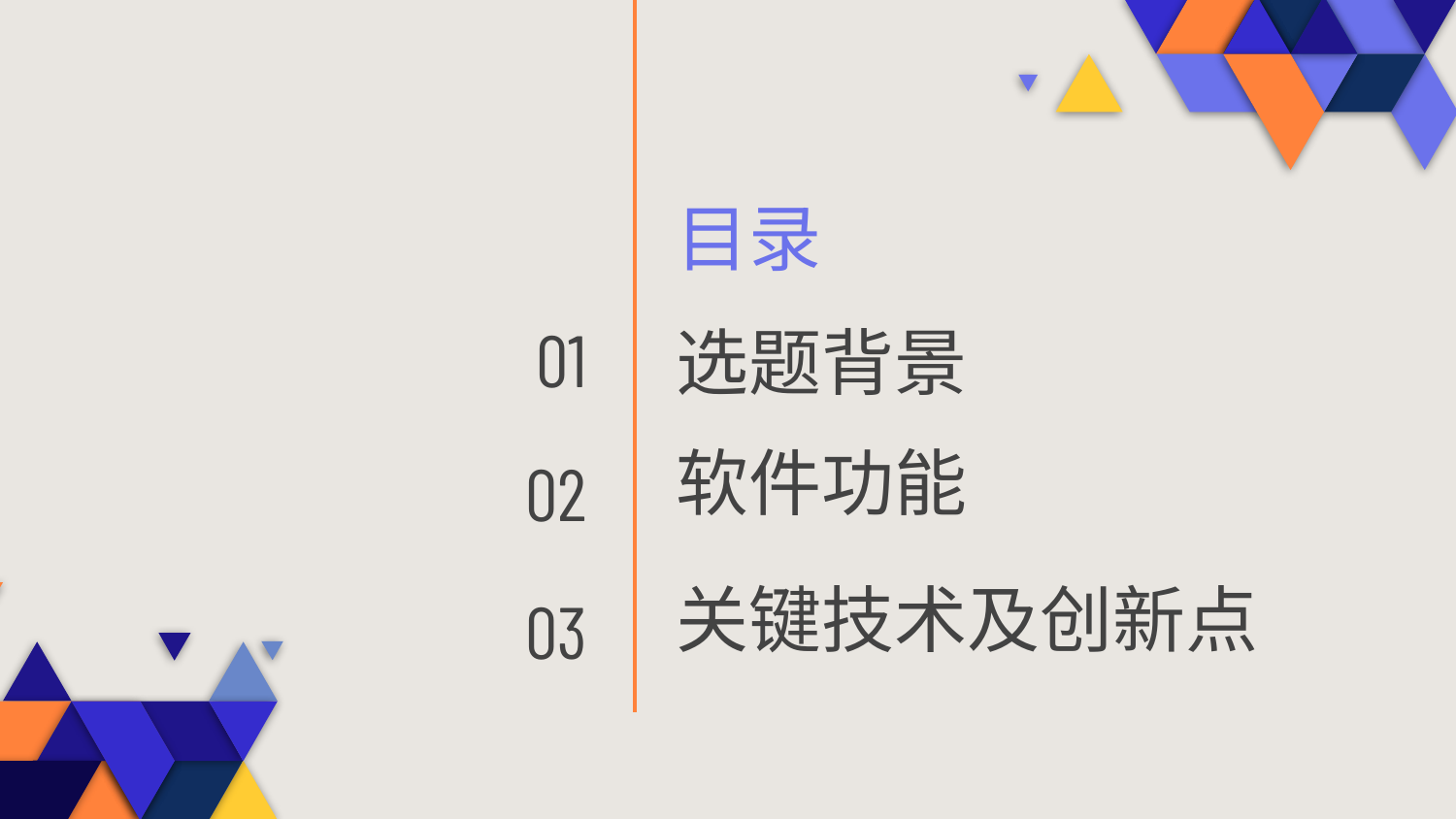

目录
01
# 选题背景
02
软件功能
03
关键技术及创新点